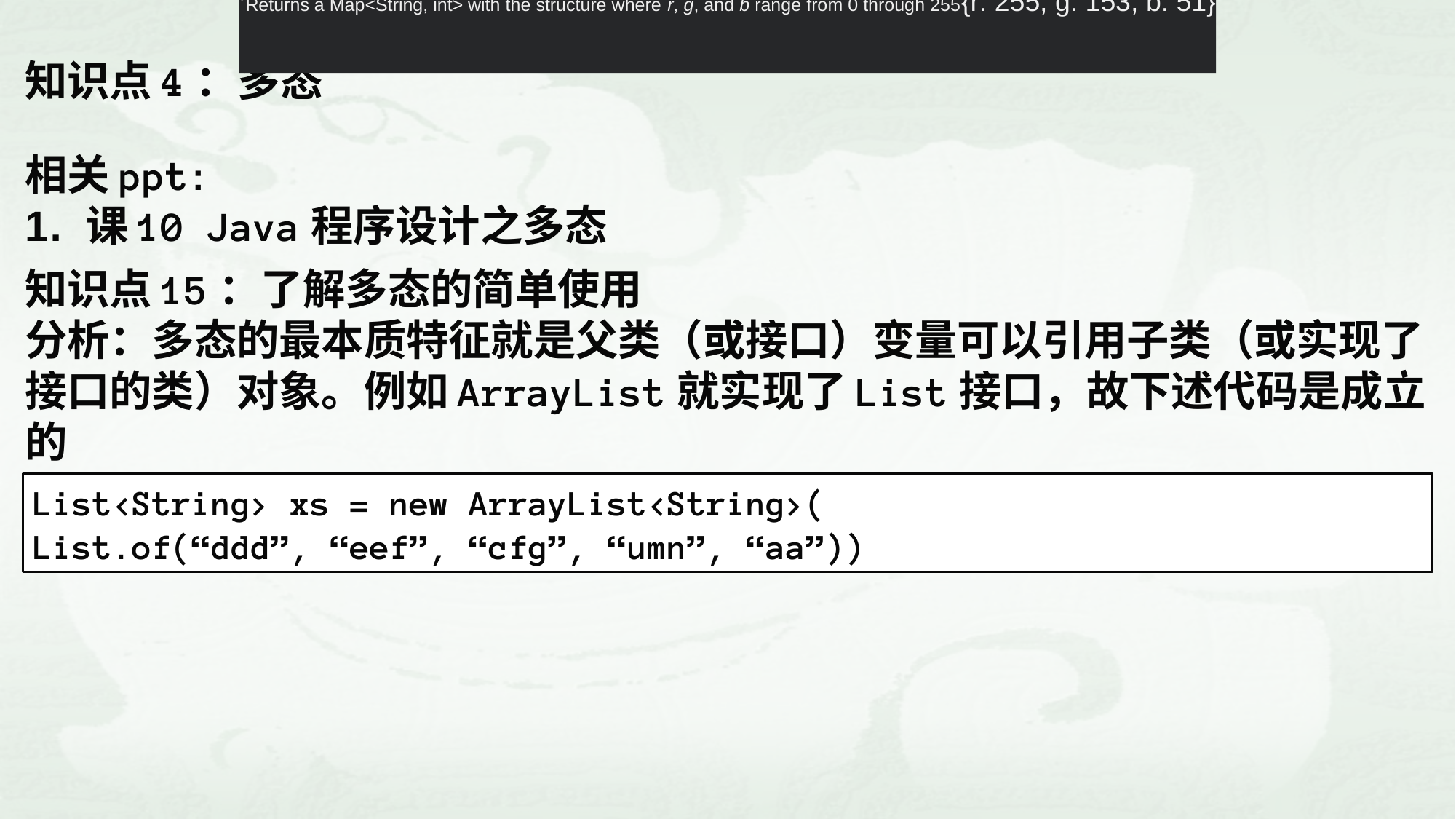

Returns a Map<String, int> with the structure where r, g, and b range from 0 through 255{r: 255, g: 153, b: 51}

知识点4：多态
相关ppt:
课10 Java程序设计之多态
知识点15：了解多态的简单使用
分析：多态的最本质特征就是父类（或接口）变量可以引用子类（或实现了接口的类）对象。例如ArrayList就实现了List接口，故下述代码是成立的
List<String> xs = new ArrayList<String>(
List.of(“ddd”, “eef”, “cfg”, “umn”, “aa”))